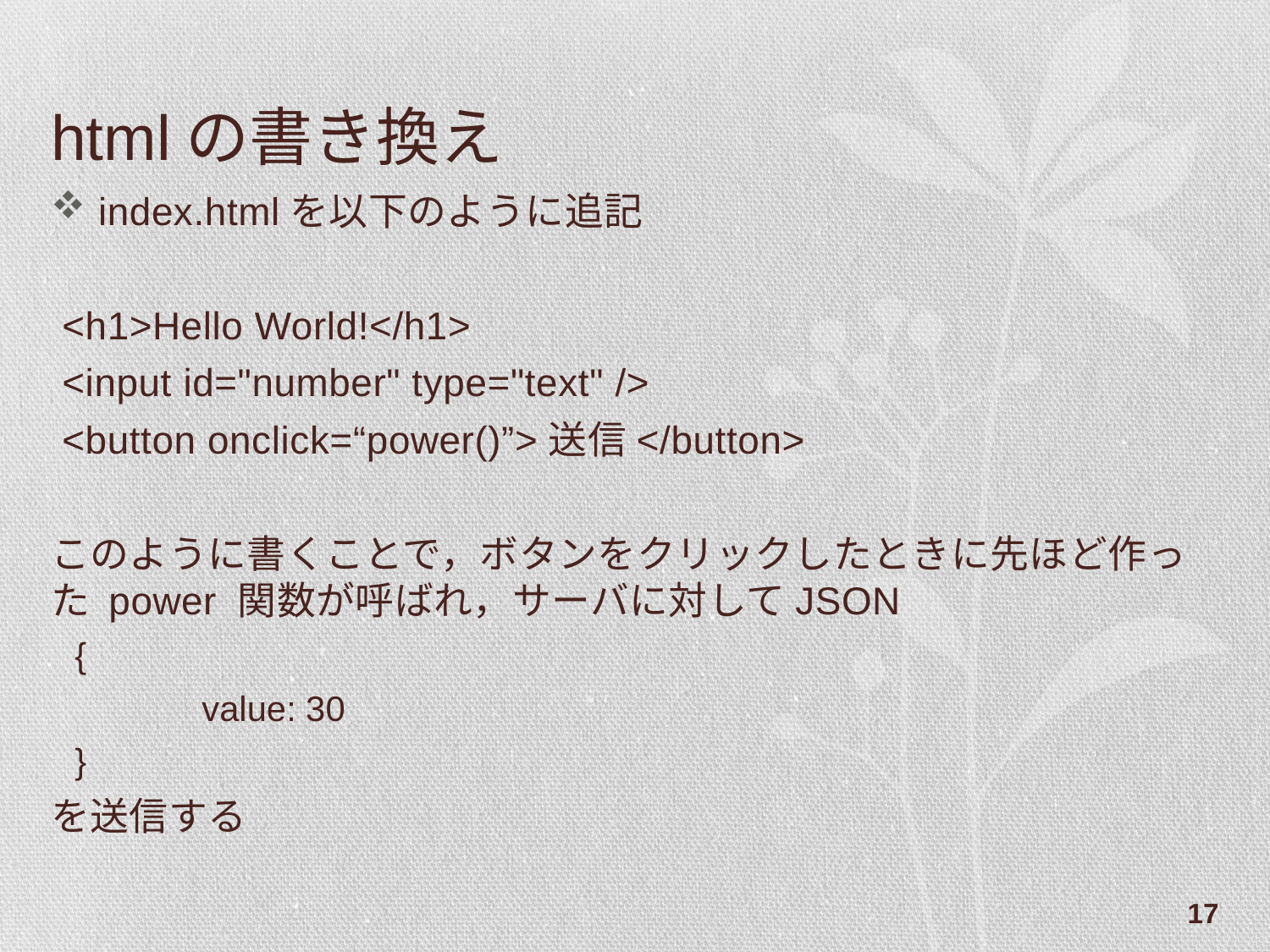

# htmlの書き換え
index.htmlを以下のように追記

 <h1>Hello World!</h1>
 <input id="number" type="text" />
 <button onclick=“power()”>送信</button>

このように書くことで，ボタンをクリックしたときに先ほど作った power 関数が呼ばれ，サーバに対してJSON
{
	value: 30
}
を送信する

17